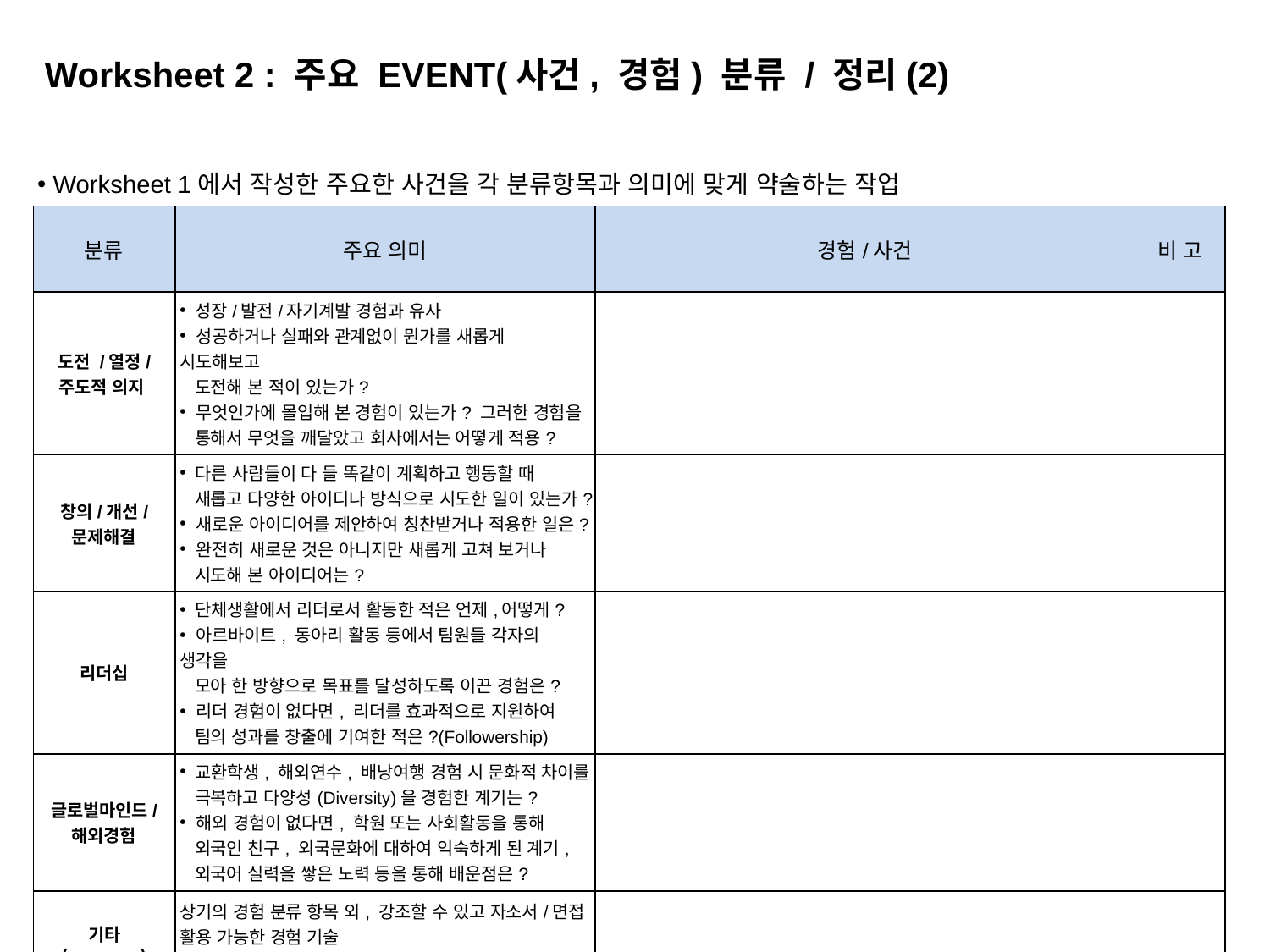

Worksheet 2 : 주요 EVENT(사건, 경험) 분류 / 정리(2)
 Worksheet 1에서 작성한 주요한 사건을 각 분류항목과 의미에 맞게 약술하는 작업
| 분류 | 주요 의미 | 경험/사건 | 비 고 |
| --- | --- | --- | --- |
| 도전 /열정/ 주도적 의지 | 성장/발전/자기계발 경험과 유사 성공하거나 실패와 관계없이 뭔가를 새롭게 시도해보고 도전해 본 적이 있는가? 무엇인가에 몰입해 본 경험이 있는가? 그러한 경험을 통해서 무엇을 깨달았고 회사에서는 어떻게 적용? |  |  |
| 창의/개선/ 문제해결 | 다른 사람들이 다 들 똑같이 계획하고 행동할 때 새롭고 다양한 아이디나 방식으로 시도한 일이 있는가? 새로운 아이디어를 제안하여 칭찬받거나 적용한 일은? 완전히 새로운 것은 아니지만 새롭게 고쳐 보거나 시도해 본 아이디어는? |  |  |
| 리더십 | 단체생활에서 리더로서 활동한 적은 언제,어떻게? 아르바이트, 동아리 활동 등에서 팀원들 각자의 생각을 모아 한 방향으로 목표를 달성하도록 이끈 경험은? 리더 경험이 없다면, 리더를 효과적으로 지원하여 팀의 성과를 창출에 기여한 적은?(Followership) |  |  |
| 글로벌마인드/ 해외경험 | 교환학생, 해외연수, 배낭여행 경험 시 문화적 차이를 극복하고 다양성(Diversity)을 경험한 계기는? 해외 경험이 없다면, 학원 또는 사회활동을 통해 외국인 친구, 외국문화에 대하여 익숙하게 된 계기, 외국어 실력을 쌓은 노력 등을 통해 배운점은? |  |  |
| 기타 ( ) | 상기의 경험 분류 항목 외, 강조할 수 있고 자소서/면접 활용 가능한 경험 기술 |  |  |